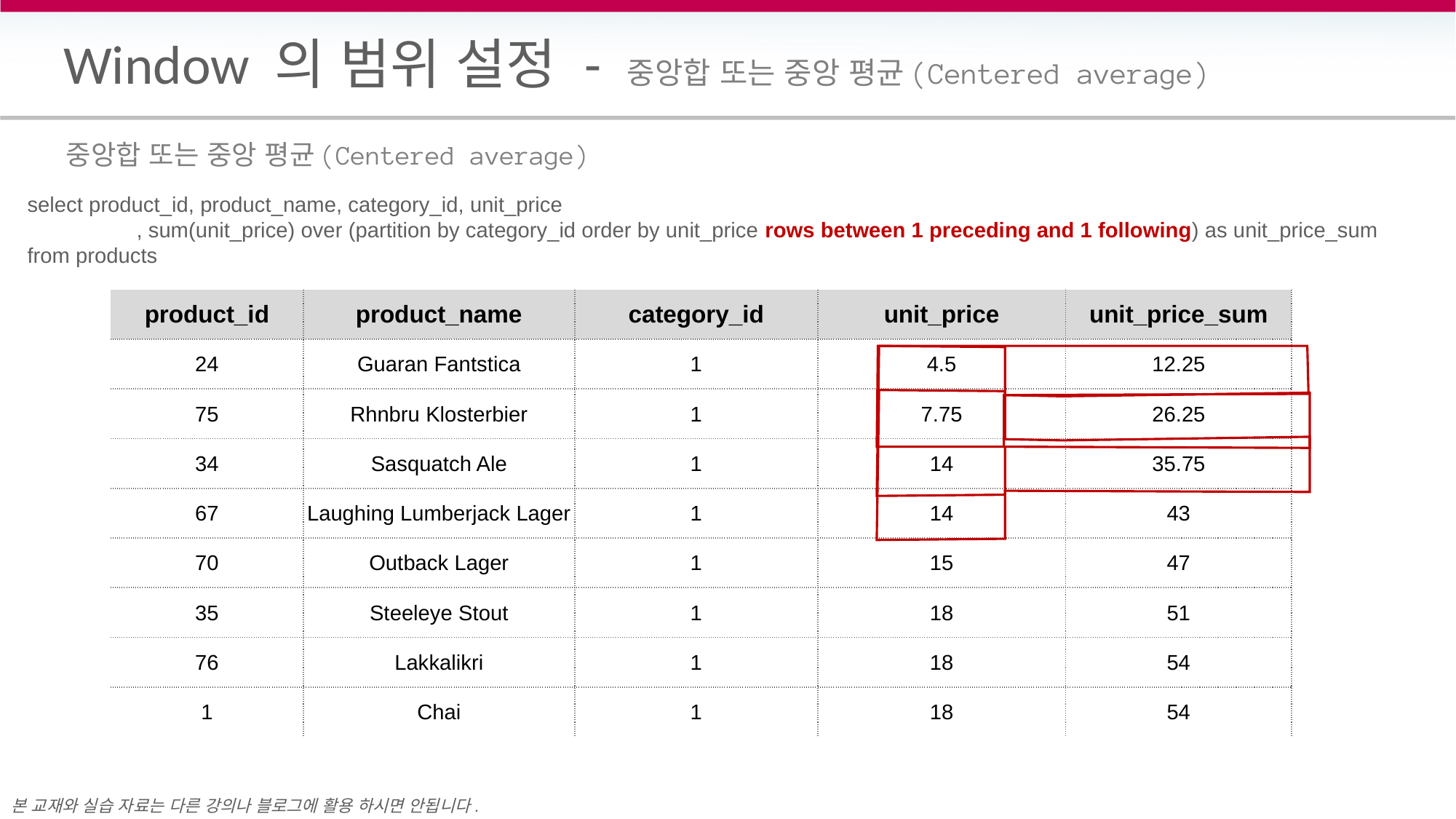

# Window 의 범위 설정 - 중앙합 또는 중앙 평균(Centered average)
중앙합 또는 중앙 평균(Centered average)
select product_id, product_name, category_id, unit_price
	, sum(unit_price) over (partition by category_id order by unit_price rows between 1 preceding and 1 following) as unit_price_sum
from products
| product\_id | product\_name | category\_id | unit\_price | unit\_price\_sum |
| --- | --- | --- | --- | --- |
| 24 | Guaran Fantstica | 1 | 4.5 | 12.25 |
| 75 | Rhnbru Klosterbier | 1 | 7.75 | 26.25 |
| 34 | Sasquatch Ale | 1 | 14 | 35.75 |
| 67 | Laughing Lumberjack Lager | 1 | 14 | 43 |
| 70 | Outback Lager | 1 | 15 | 47 |
| 35 | Steeleye Stout | 1 | 18 | 51 |
| 76 | Lakkalikri | 1 | 18 | 54 |
| 1 | Chai | 1 | 18 | 54 |